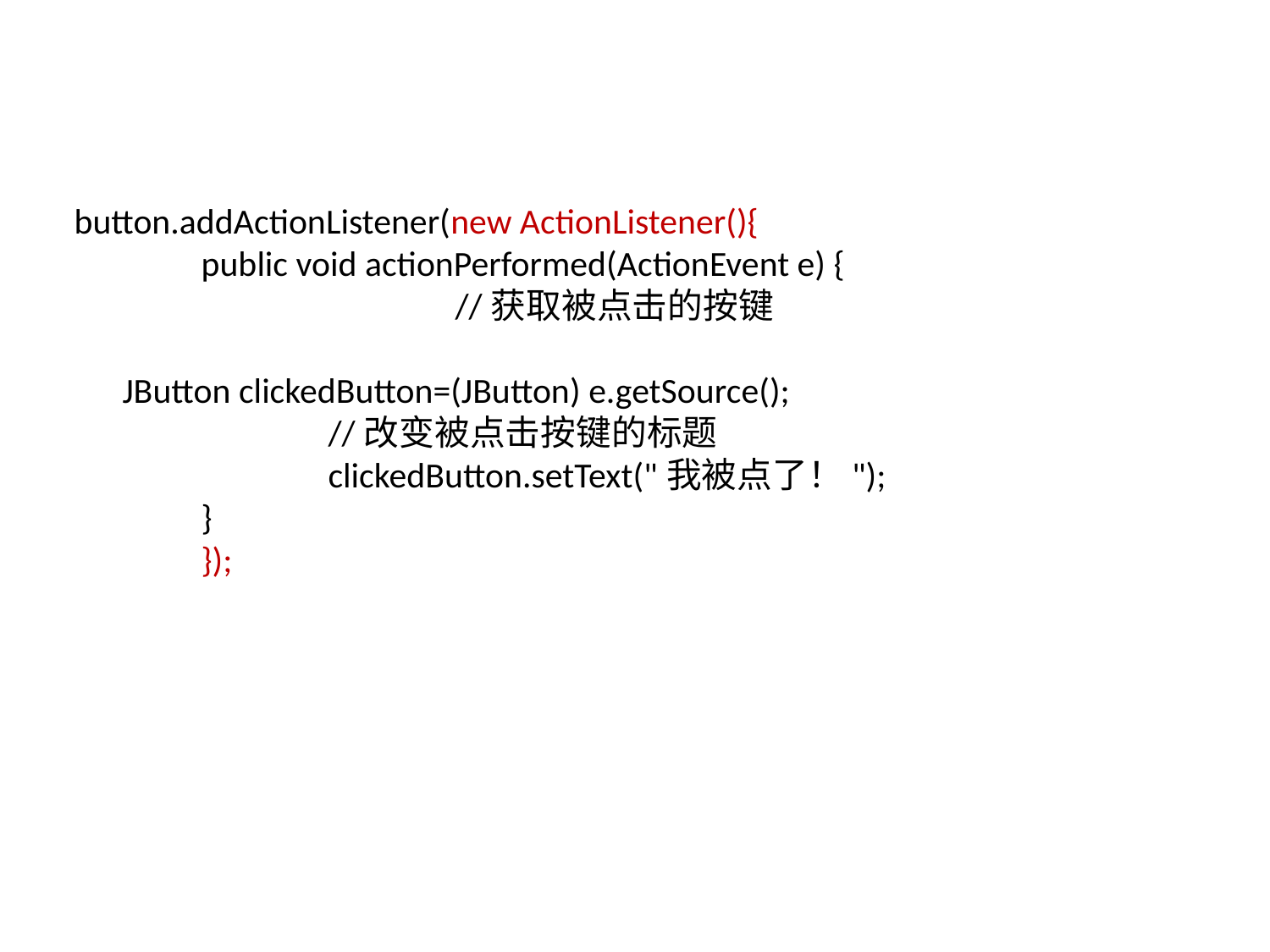

button.addActionListener(new ActionListener(){			public void actionPerformed(ActionEvent e) {				//获取被点击的按键
      JButton clickedButton=(JButton) e.getSource();				//改变被点击按键的标题				clickedButton.setText("我被点了！");
	}
	});